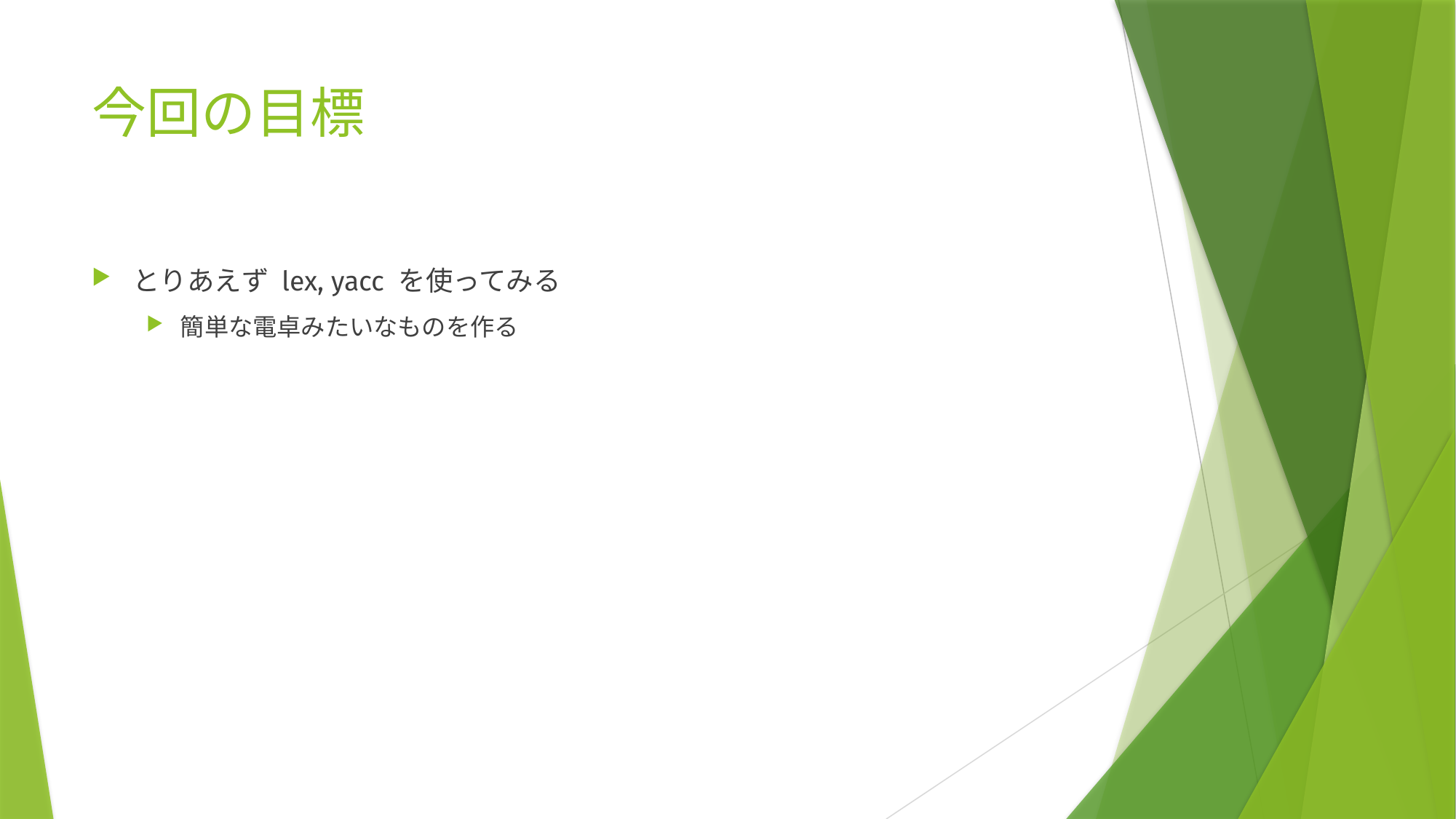

# 今回の目標
とりあえず lex, yacc を使ってみる
簡単な電卓みたいなものを作る